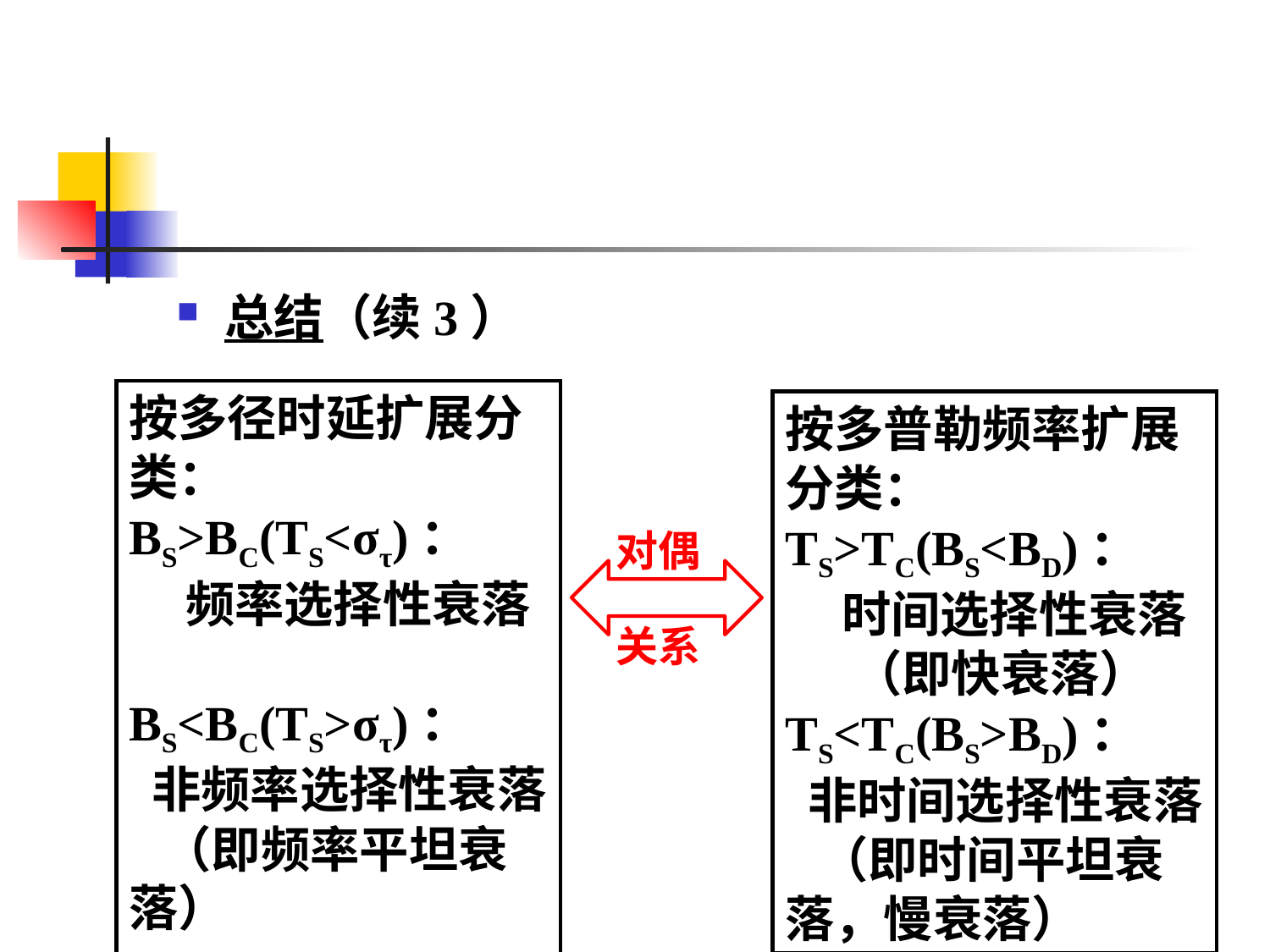

#
总结（续3）

按多径时延扩展分类：
BS>BC(TS<στ)：
    频率选择性衰落

BS<BC(TS>στ)：
 非频率选择性衰落    （即频率平坦衰落）

按多普勒频率扩展分类：
TS>TC(BS<BD)：
    时间选择性衰落
     （即快衰落）
TS<TC(BS>BD)：
 非时间选择性衰落    （即时间平坦衰落，慢衰落）
对偶

关系